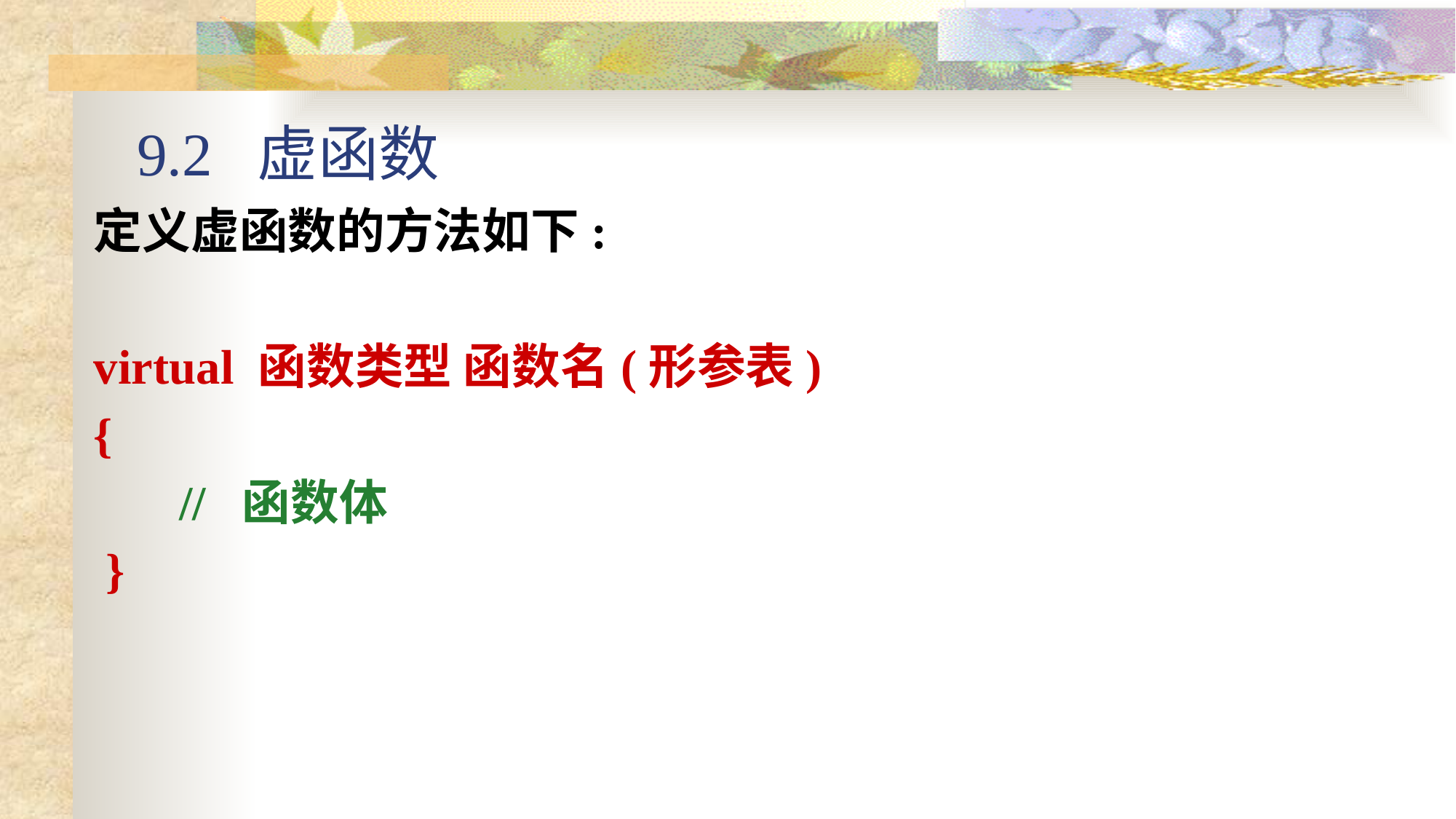

# 9.2  虚函数
定义虚函数的方法如下:

virtual 函数类型 函数名(形参表)
{
       //  函数体
 }